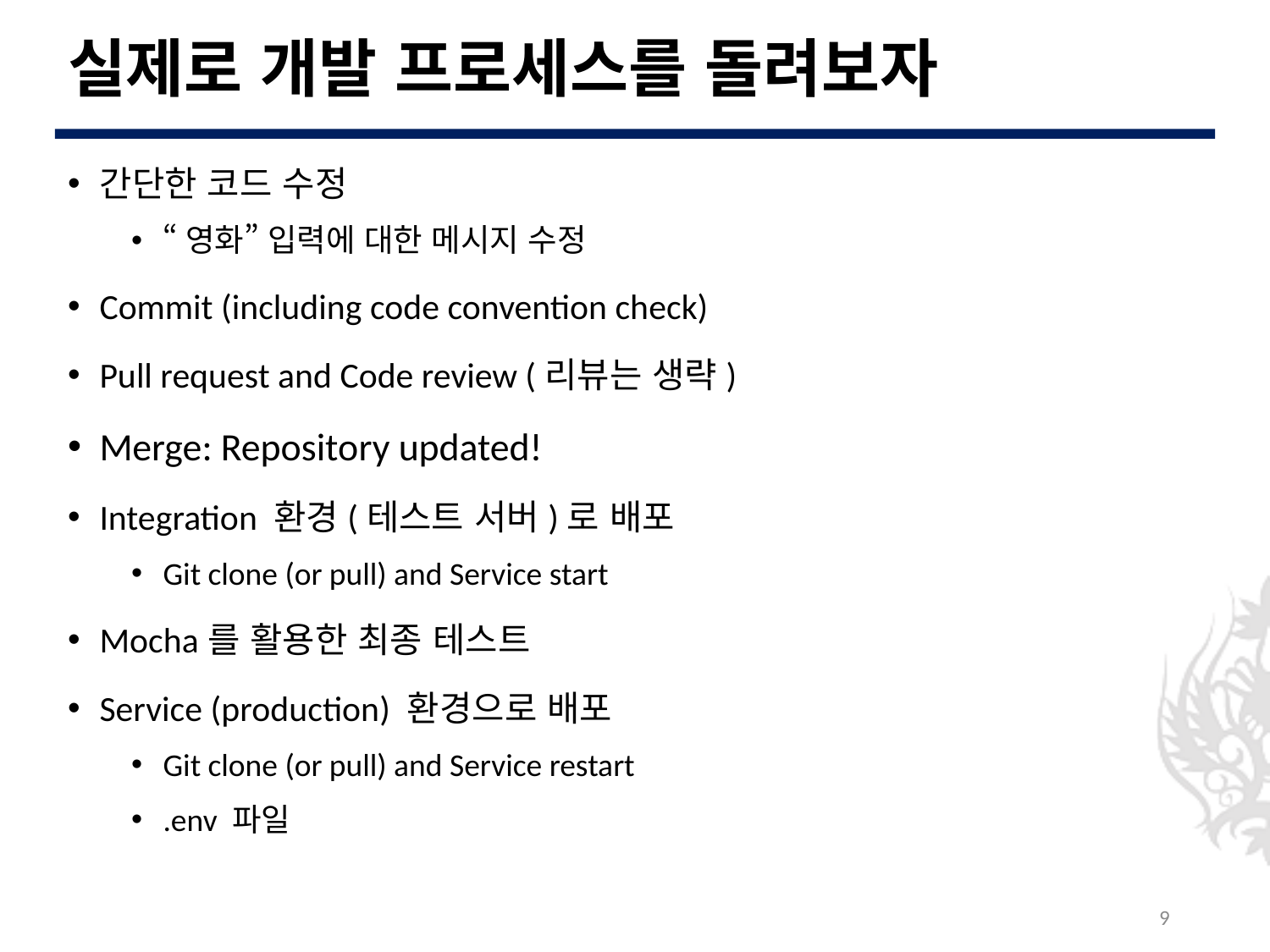

# 실제로 개발 프로세스를 돌려보자
간단한 코드 수정
“영화” 입력에 대한 메시지 수정
Commit (including code convention check)
Pull request and Code review (리뷰는 생략)
Merge: Repository updated!
Integration 환경(테스트 서버)로 배포
Git clone (or pull) and Service start
Mocha를 활용한 최종 테스트
Service (production) 환경으로 배포
Git clone (or pull) and Service restart
.env 파일

9